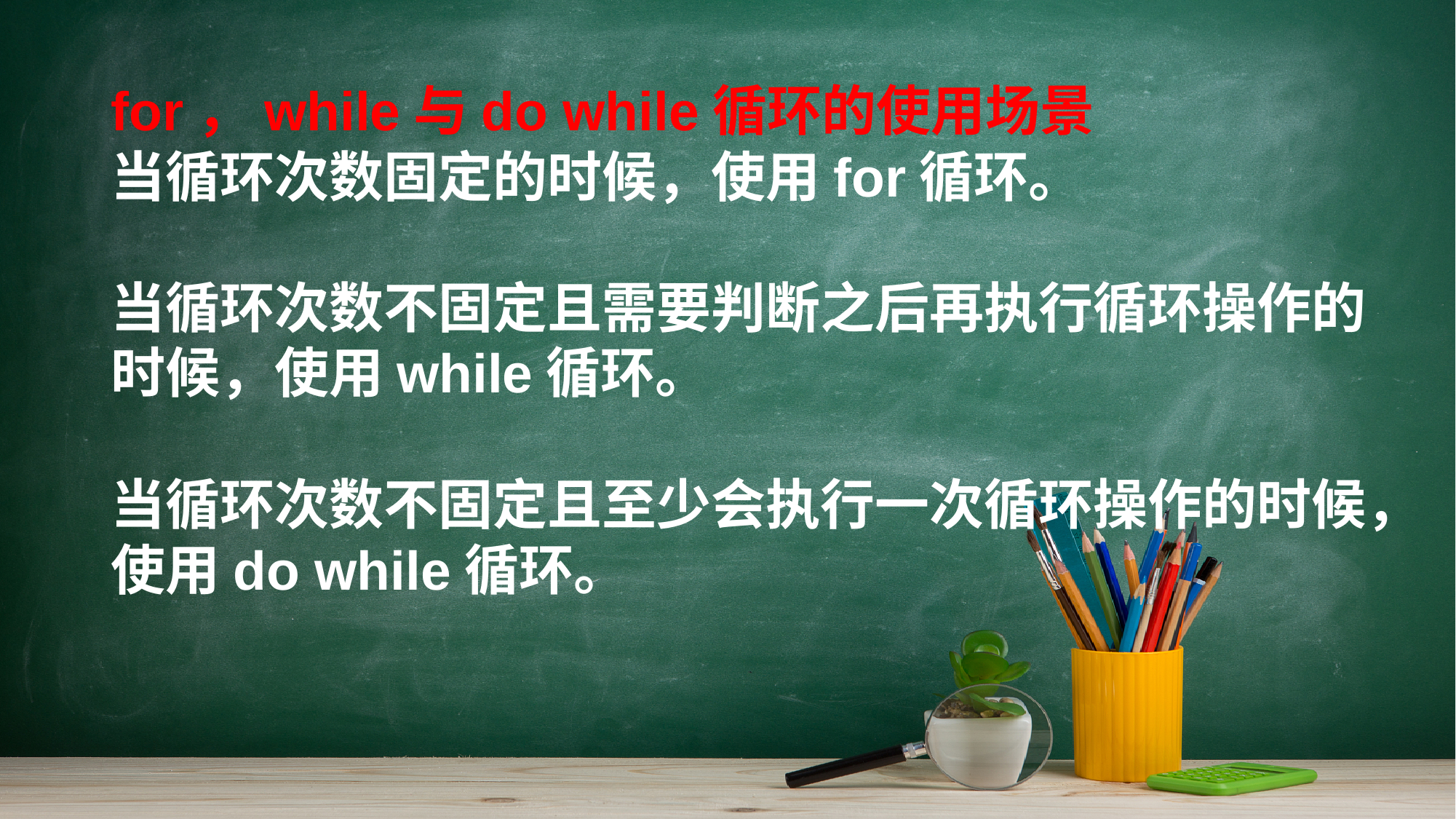

for，while与do while循环的使用场景
当循环次数固定的时候，使用for循环。

当循环次数不固定且需要判断之后再执行循环操作的时候，使用while循环。

当循环次数不固定且至少会执行一次循环操作的时候，使用do while循环。